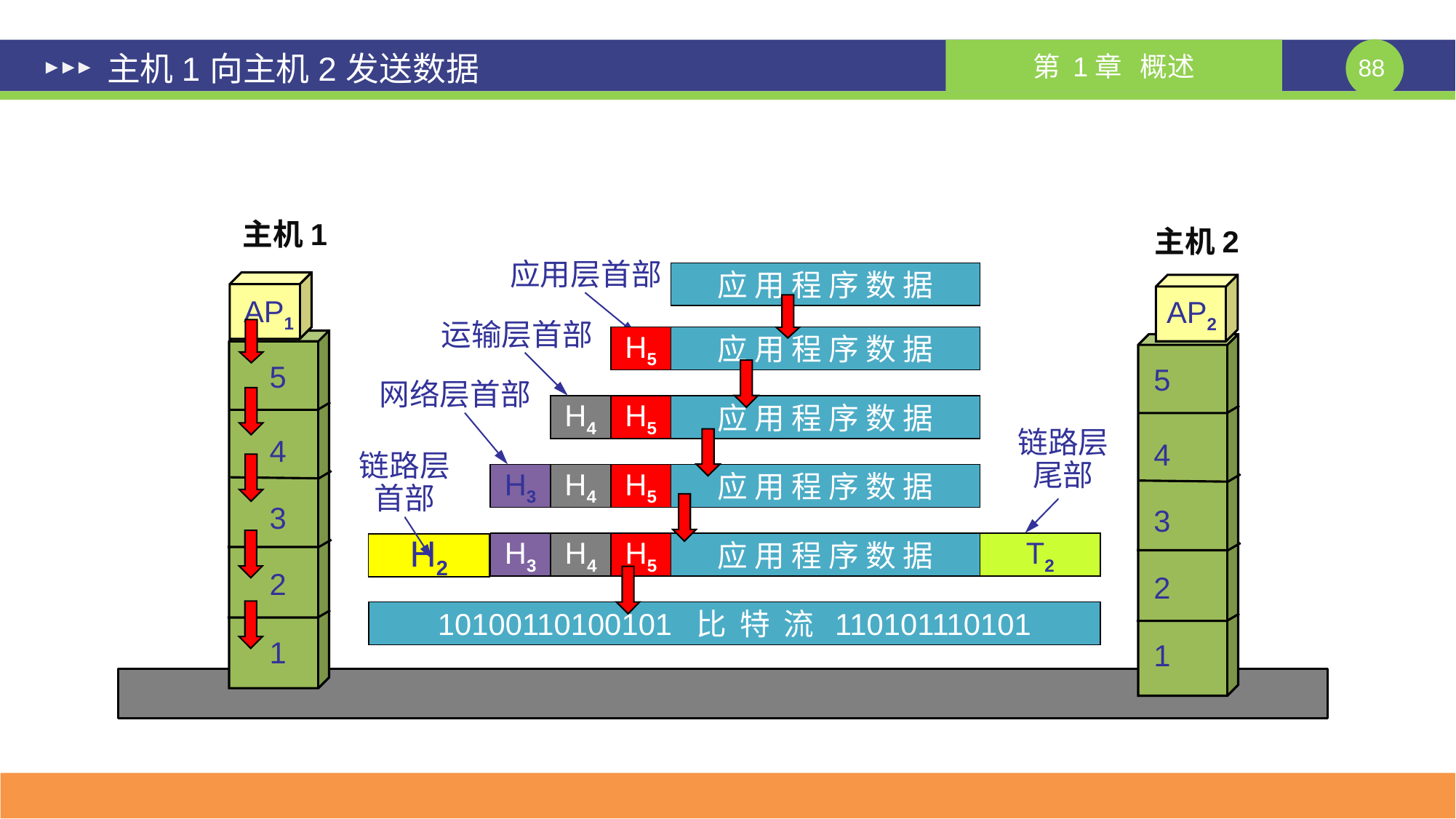

# 主机 1 向主机 2 发送数据

主机 1
主机 2
应用层首部

H5
应 用 程 序 数 据

AP1
AP2

运输层首部

H4
应 用 程 序 数 据

5
5

网络层首部

H3
H5
应 用 程 序 数 据

链路层
尾部

T2
4

4
链路层
首部

H2
H4
H5
应 用 程 序 数 据

3

3
H3
H4
H5
应 用 程 序 数 据

2
2

10100110100101  比  特  流  110101110101

1
1